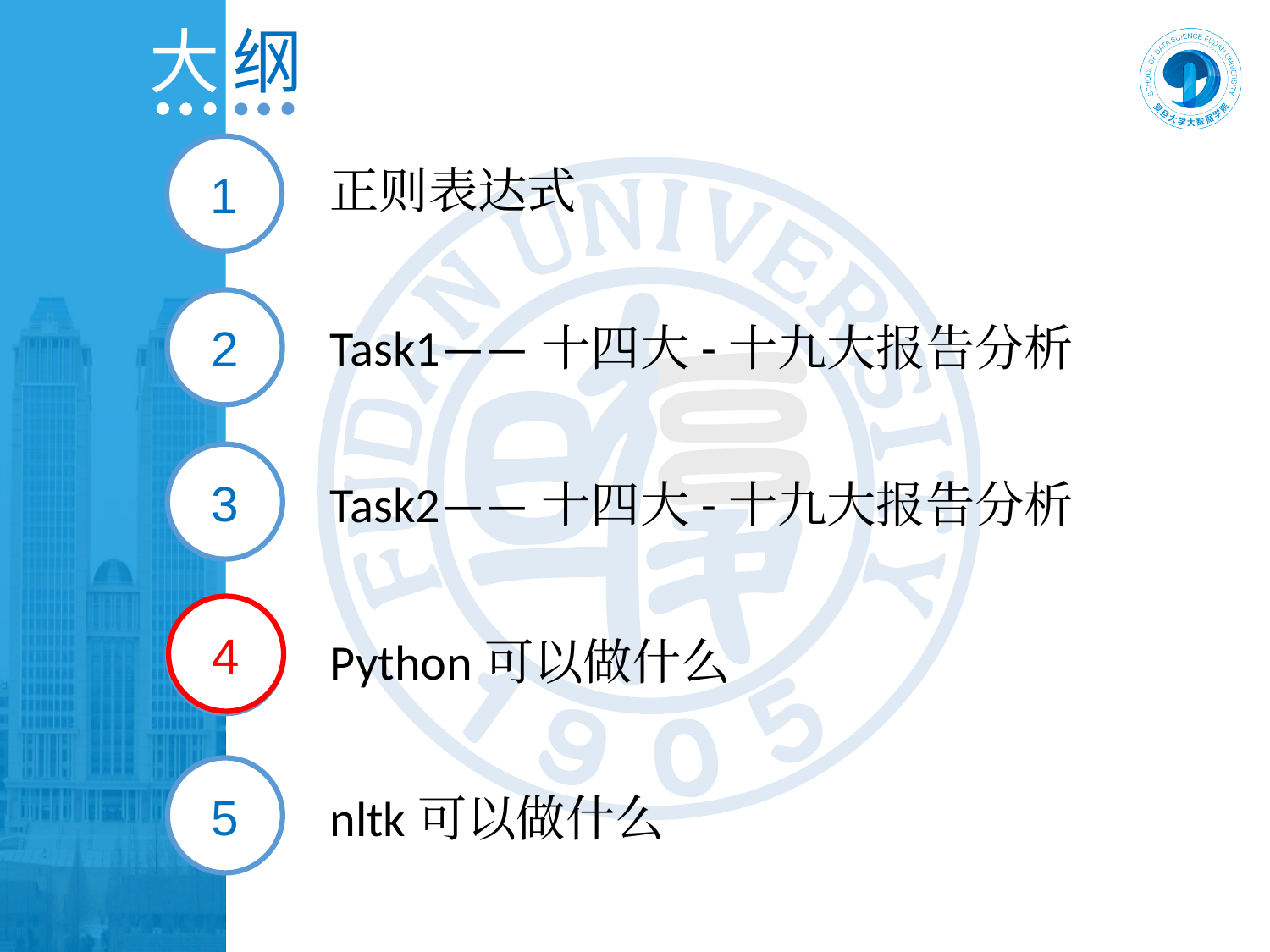

正则表达式
Task1——十四大-十九大报告分析
Task2——十四大-十九大报告分析

4
Python可以做什么
nltk可以做什么